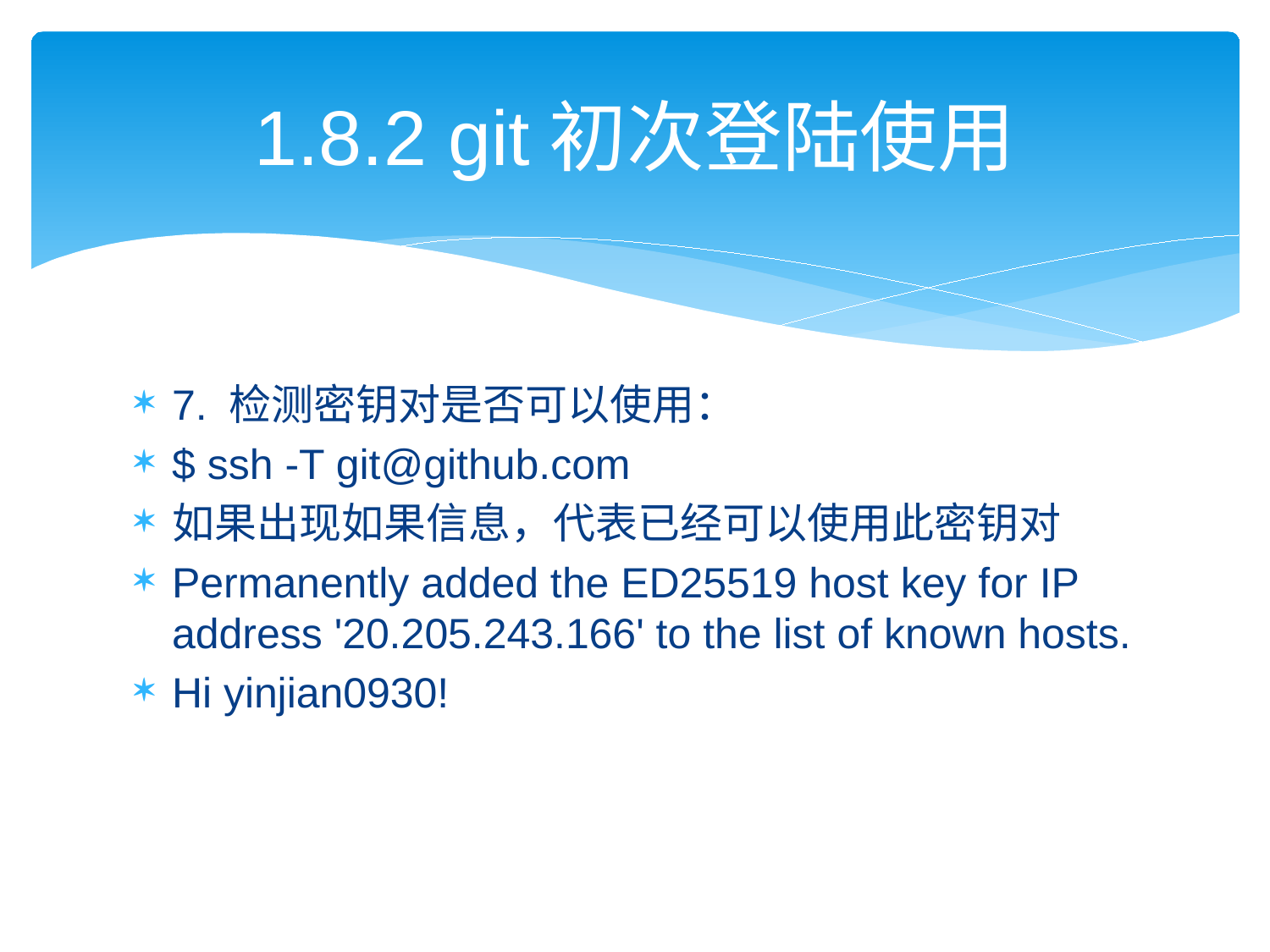

# 1.8.2 git初次登陆使用
7. 检测密钥对是否可以使用：
$ ssh -T git@github.com
如果出现如果信息，代表已经可以使用此密钥对
Permanently added the ED25519 host key for IP address '20.205.243.166' to the list of known hosts.
Hi yinjian0930!